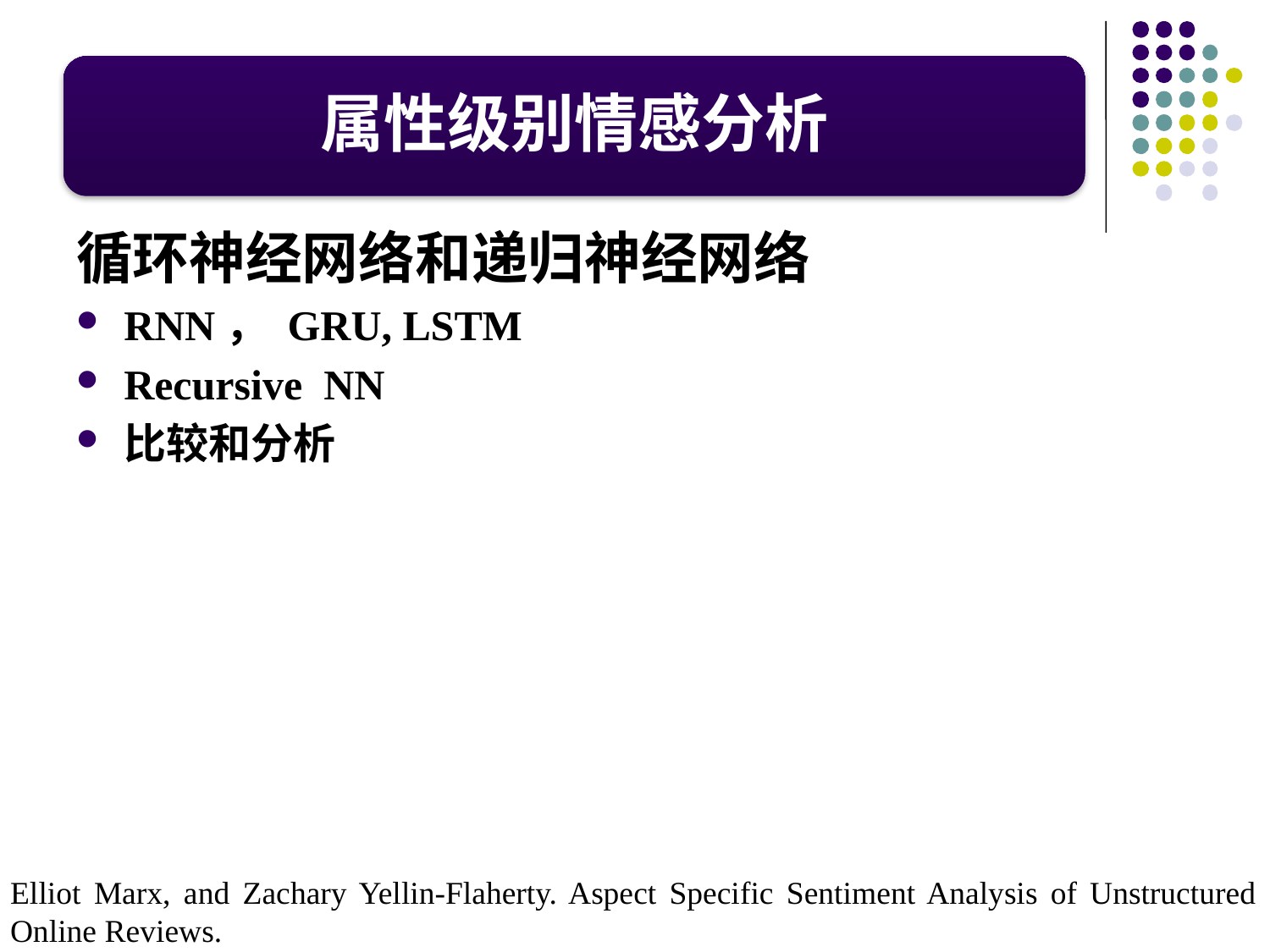

属性级别情感分析
循环神经网络和递归神经网络
RNN， GRU, LSTM
Recursive  NN
比较和分析
Elliot Marx, and Zachary Yellin-Flaherty. Aspect Specific Sentiment Analysis of Unstructured Online Reviews.